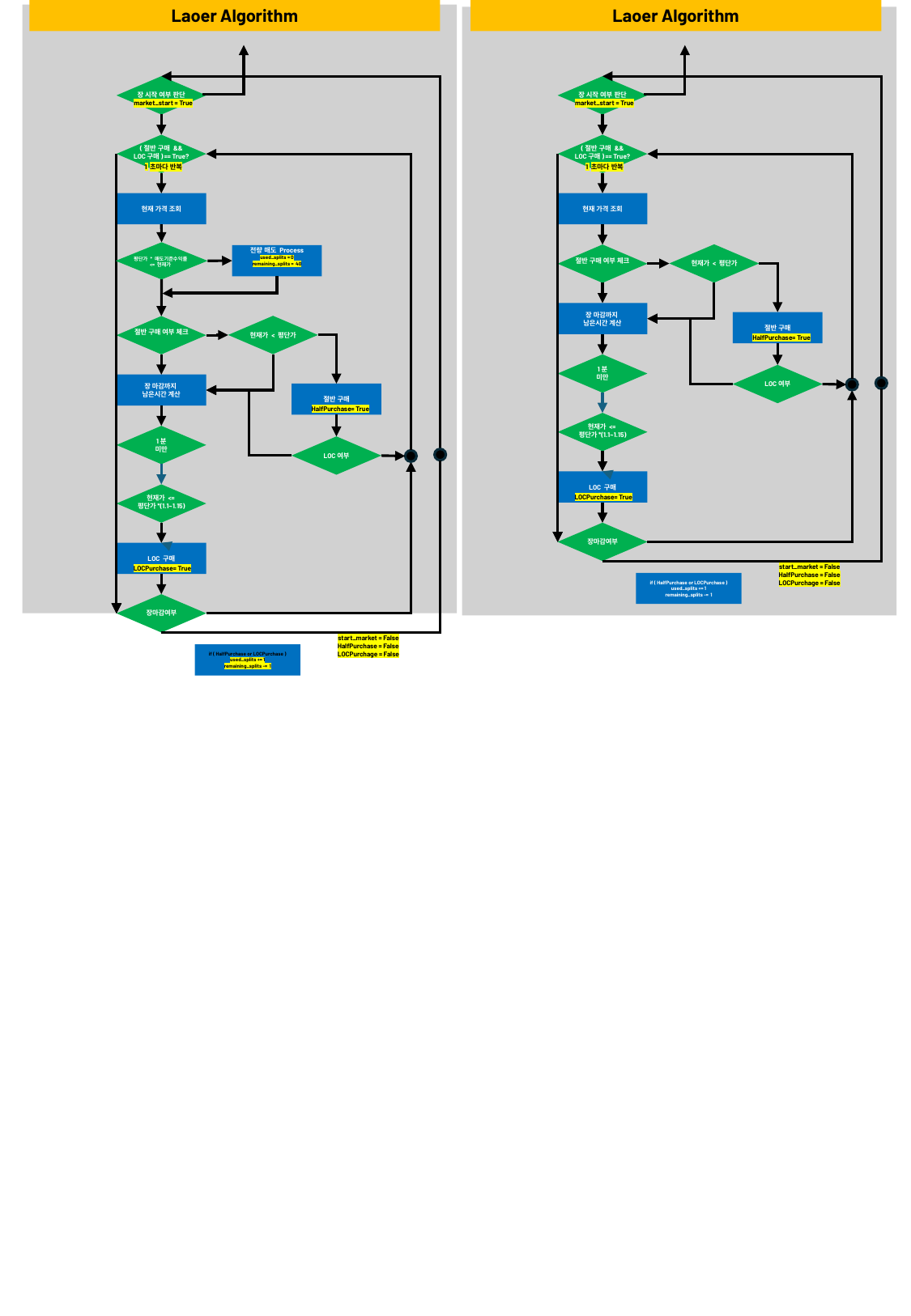

Laoer Algorithm
Laoer Algorithm

장 시작 여부 판단
market_start = True

(절반 구매 &&
LOC구매) == True?
1 초마다 반복
현재 가격 조회

절반 구매 여부 체크
현재가 < 평단가
장 마감까지
남은시간 계산
절반 구매
HalfPurchase= True
1분 미만

LOC여부

현재가 <=
평단가*(1.1~1.15)
LOC 구매
LOCPurchase= True

장마감여부
start_market = False
HalfPurchase = False
LOCPurchage = False
if ( HalfPurchase or LOCPurchase )
used_splits += 1
remaining_splits -=  1

장 시작 여부 판단
market_start = True

(절반 구매 &&
LOC구매) == True?
1 초마다 반복
현재 가격 조회

전량 매도 Process
used_splits = 0
remaining_splits =  40

평단가 * 매도기준수익률 <= 현재가

절반 구매 여부 체크
현재가 < 평단가
장 마감까지
남은시간 계산
절반 구매
HalfPurchase= True
1분 미만

LOC여부

현재가 <=
평단가*(1.1~1.15)
LOC 구매
LOCPurchase= True

장마감여부
start_market = False
HalfPurchase = False
LOCPurchage = False
if ( HalfPurchase or LOCPurchase )
used_splits += 1
remaining_splits -=  1